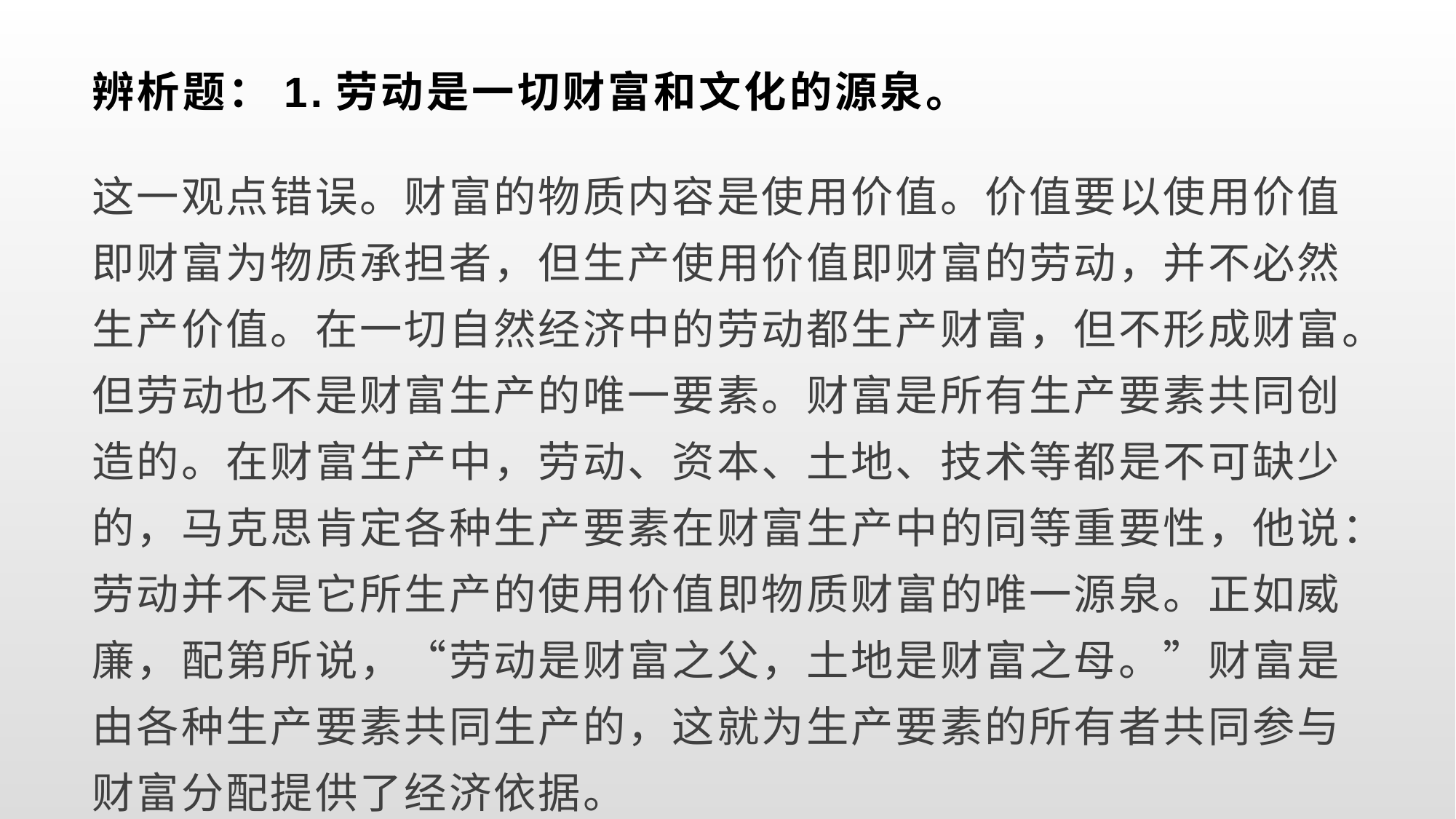

# 辨析题：1.劳动是一切财富和文化的源泉。
这一观点错误。财富的物质内容是使用价值。价值要以使用价值即财富为物质承担者，但生产使用价值即财富的劳动，并不必然生产价值。在一切自然经济中的劳动都生产财富，但不形成财富。但劳动也不是财富生产的唯一要素。财富是所有生产要素共同创造的。在财富生产中，劳动、资本、土地、技术等都是不可缺少的，马克思肯定各种生产要素在财富生产中的同等重要性，他说：劳动并不是它所生产的使用价值即物质财富的唯一源泉。正如威廉，配第所说，“劳动是财富之父，土地是财富之母。”财富是由各种生产要素共同生产的，这就为生产要素的所有者共同参与财富分配提供了经济依据。